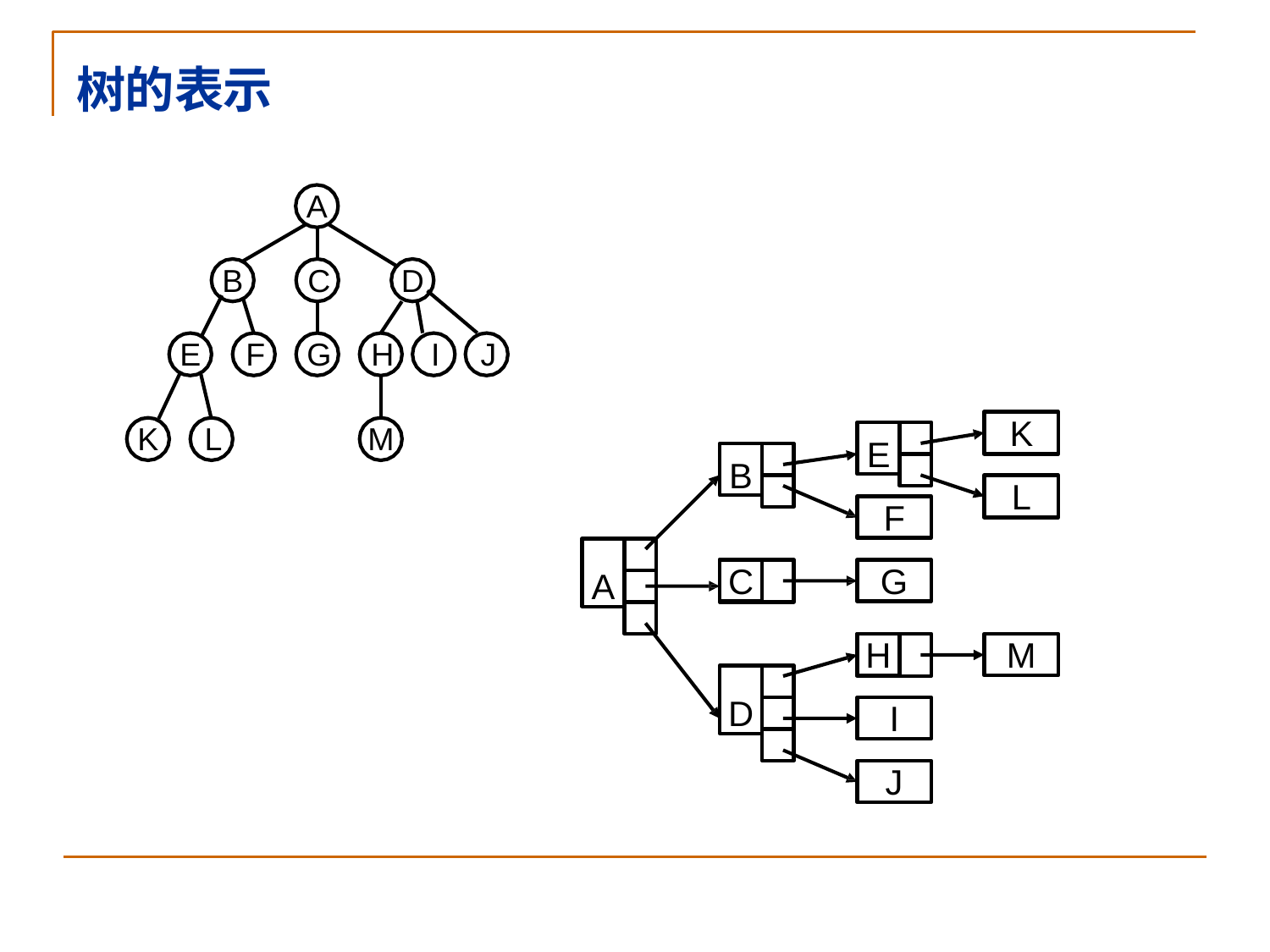

# 树的表示
A

B	C
D

E	F	G	H	I	J

K

K	L
M

E

B

L

F
A

C

G

H

M

D

I

J